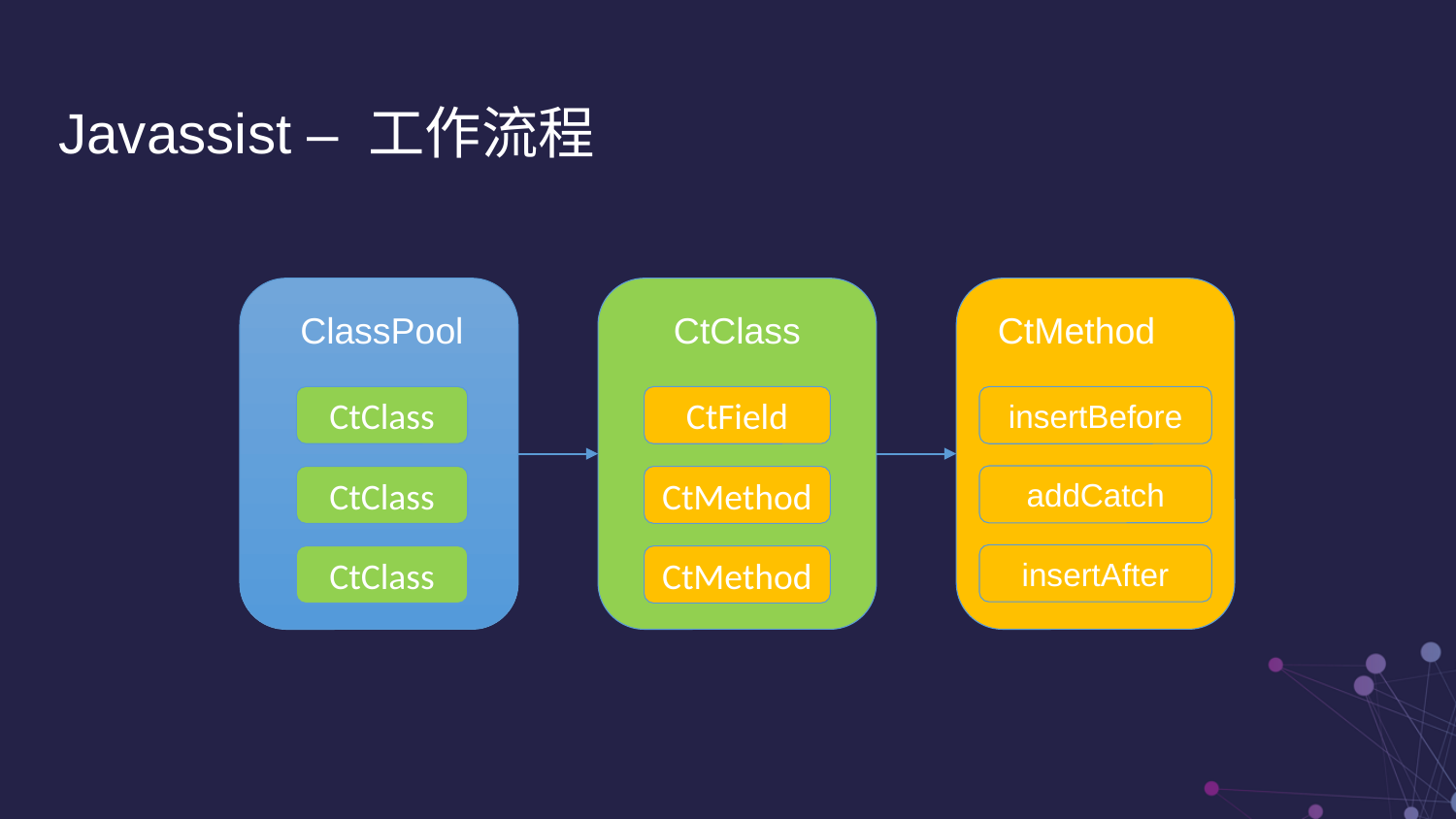

Javassist – 工作流程

ClassPool
CtClass
CtMethod
CtClass
CtField
insertBefore
addCatch
CtClass
CtMethod
insertAfter
CtMethod
CtClass